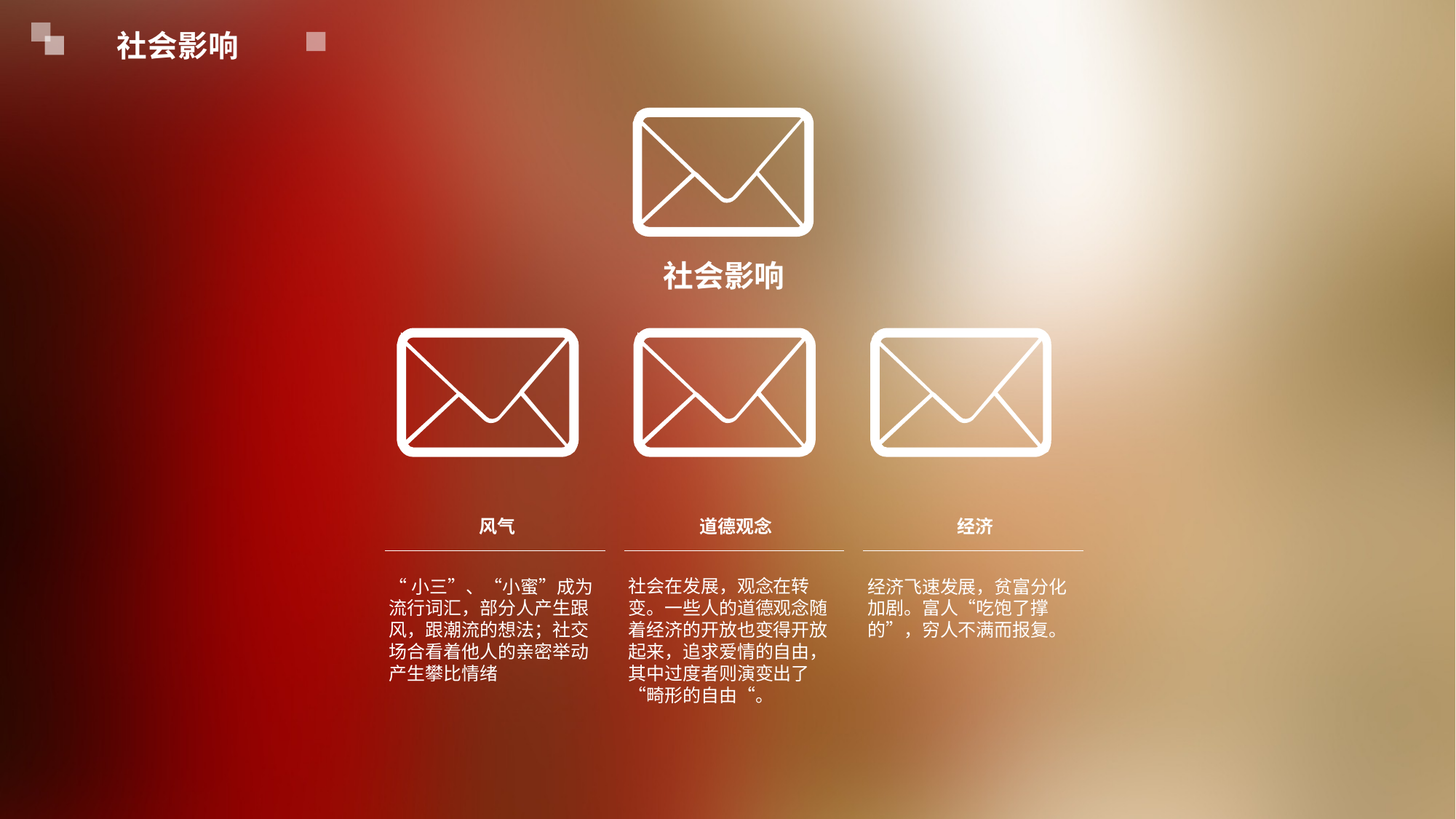

社会影响

社会影响

风气
道德观念
经济
“小三”、“小蜜”成为流行词汇，部分人产生跟风，跟潮流的想法；社交场合看着他人的亲密举动产生攀比情绪
社会在发展，观念在转变。一些人的道德观念随着经济的开放也变得开放起来，追求爱情的自由，其中过度者则演变出了“畸形的自由“。
经济飞速发展，贫富分化加剧。富人“吃饱了撑的”，穷人不满而报复。